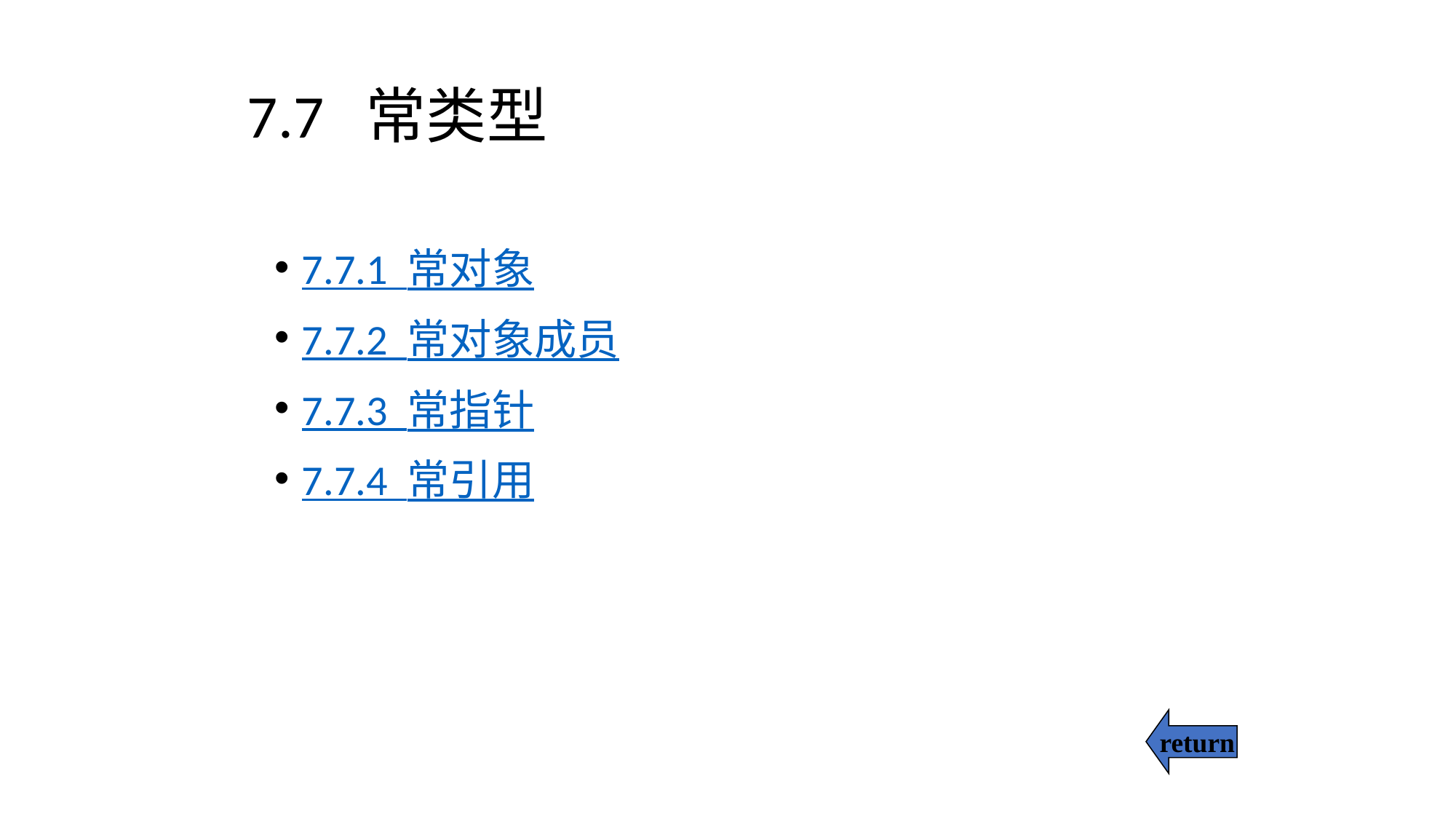

# 7.7  常类型
7.7.1  常对象
7.7.2  常对象成员
7.7.3  常指针
7.7.4  常引用
return